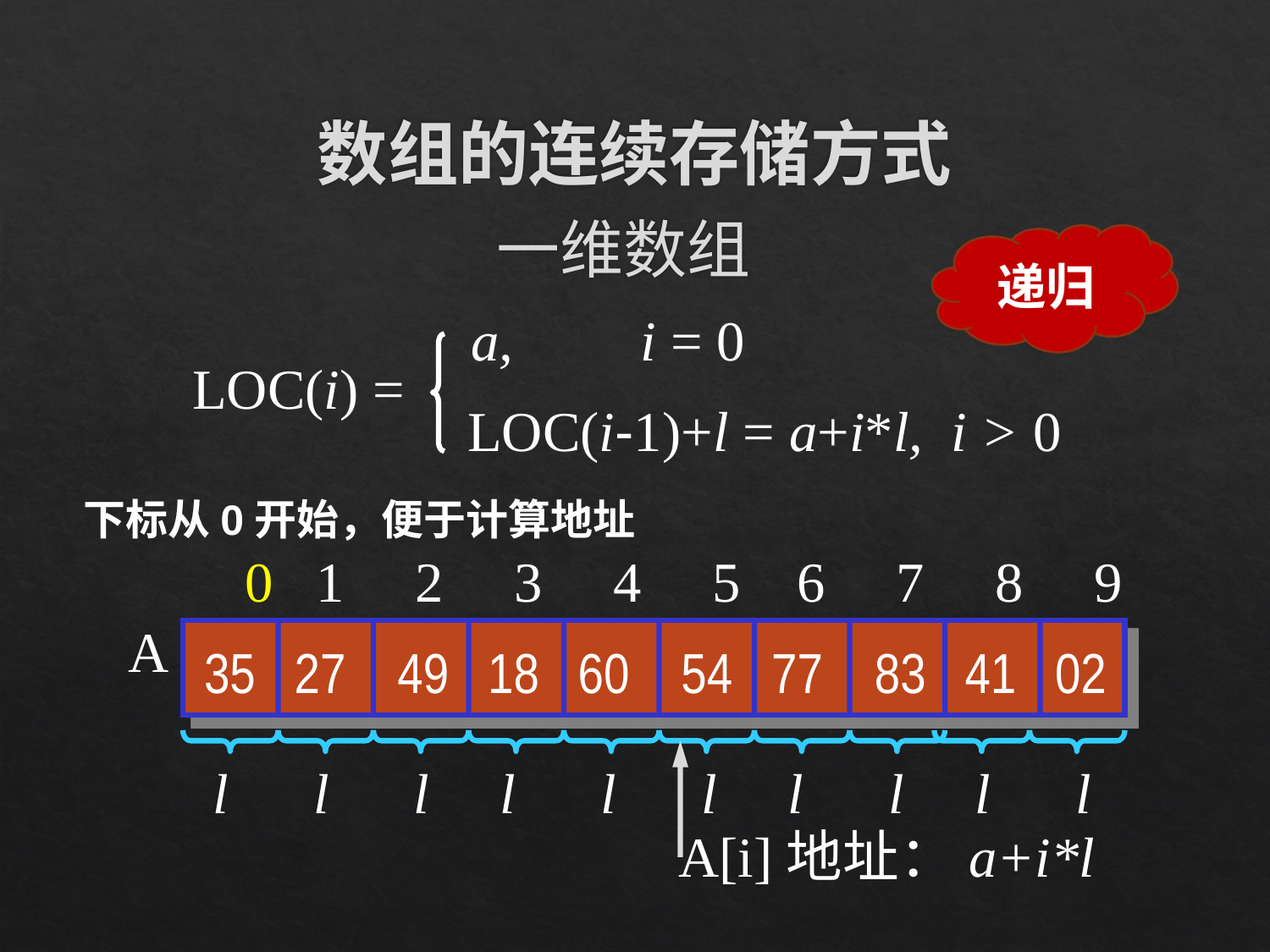

# 数组的连续存储方式
一维数组
递归
a,         i = 0

LOC(i) =
LOC(i-1)+l = a+i*l,  i > 0
下标从0开始，便于计算地址
  0   1     2     3     4     5    6     7     8     9
A

35   27    49   18   60    54   77    83   41   02

l      l      l     l      l      l     l      l     l      l
A[i]地址：a+i*l